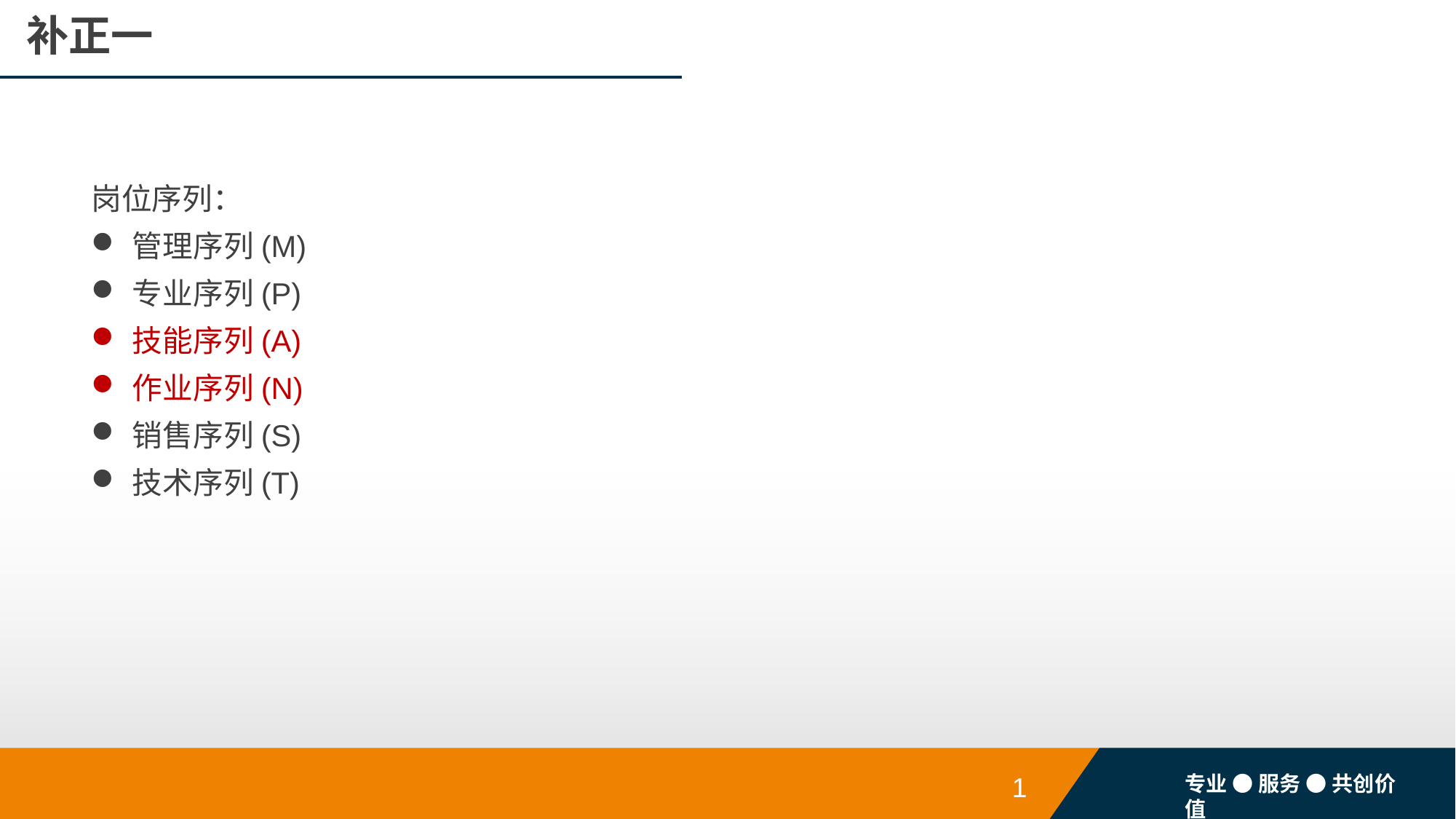

# 补正一
岗位序列：
管理序列(M)
专业序列(P)
技能序列(A)
作业序列(N)
销售序列(S)
技术序列(T)